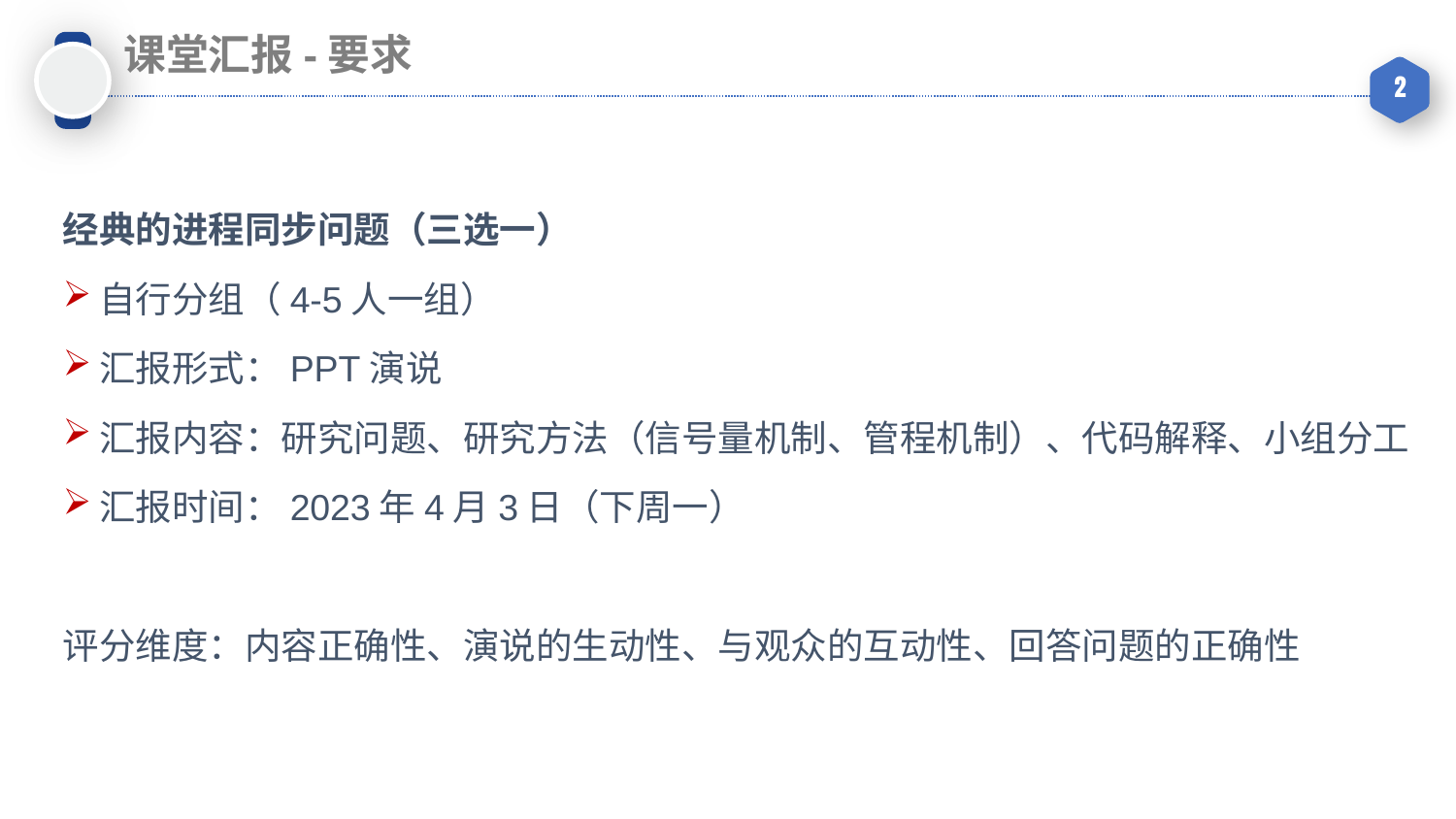

课堂汇报-要求

经典的进程同步问题（三选一）
自行分组（4-5人一组）
汇报形式：PPT演说
汇报内容：研究问题、研究方法（信号量机制、管程机制）、代码解释、小组分工
汇报时间：2023年4月3日（下周一）

评分维度：内容正确性、演说的生动性、与观众的互动性、回答问题的正确性